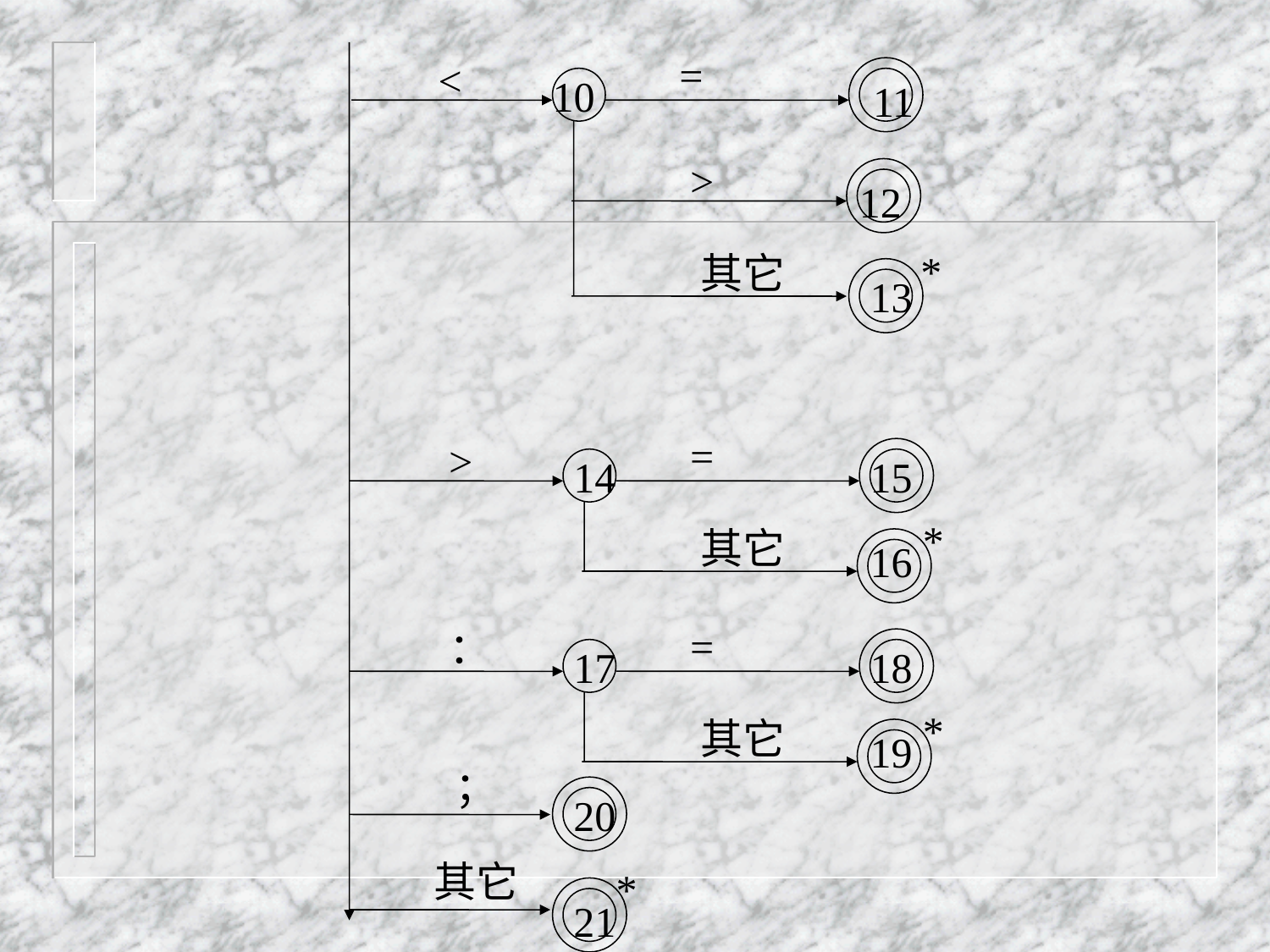

=
<

10

11

>

12

*
其它

13

=
>

14
15

*
其它

16

=
：

17
18

*
其它

19

；

20

其它
*

21